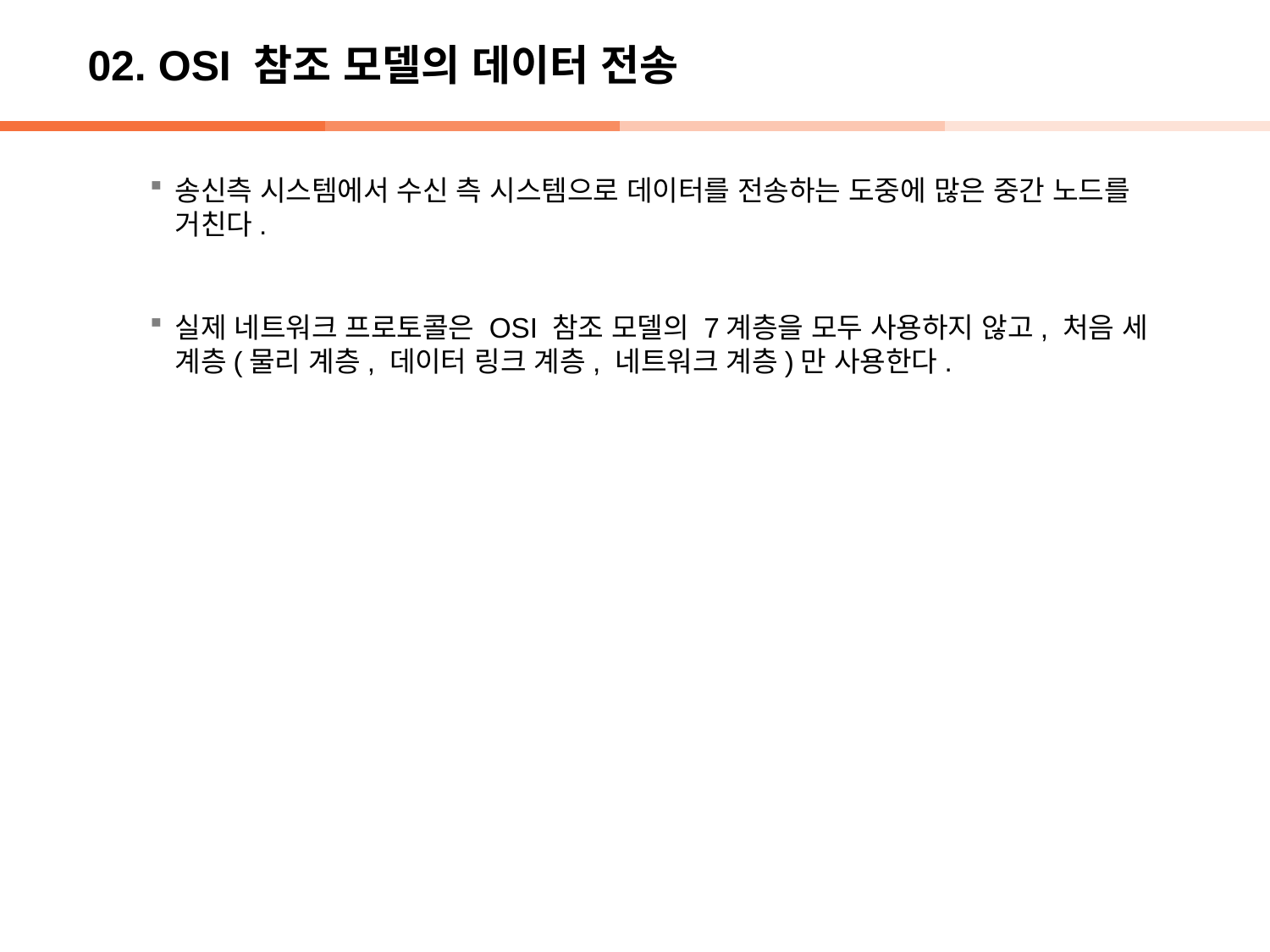

# 02. OSI 참조 모델의 데이터 전송
송신측 시스템에서 수신 측 시스템으로 데이터를 전송하는 도중에 많은 중간 노드를 거친다.

실제 네트워크 프로토콜은 OSI 참조 모델의 7계층을 모두 사용하지 않고, 처음 세 계층(물리 계층, 데이터 링크 계층, 네트워크 계층)만 사용한다.